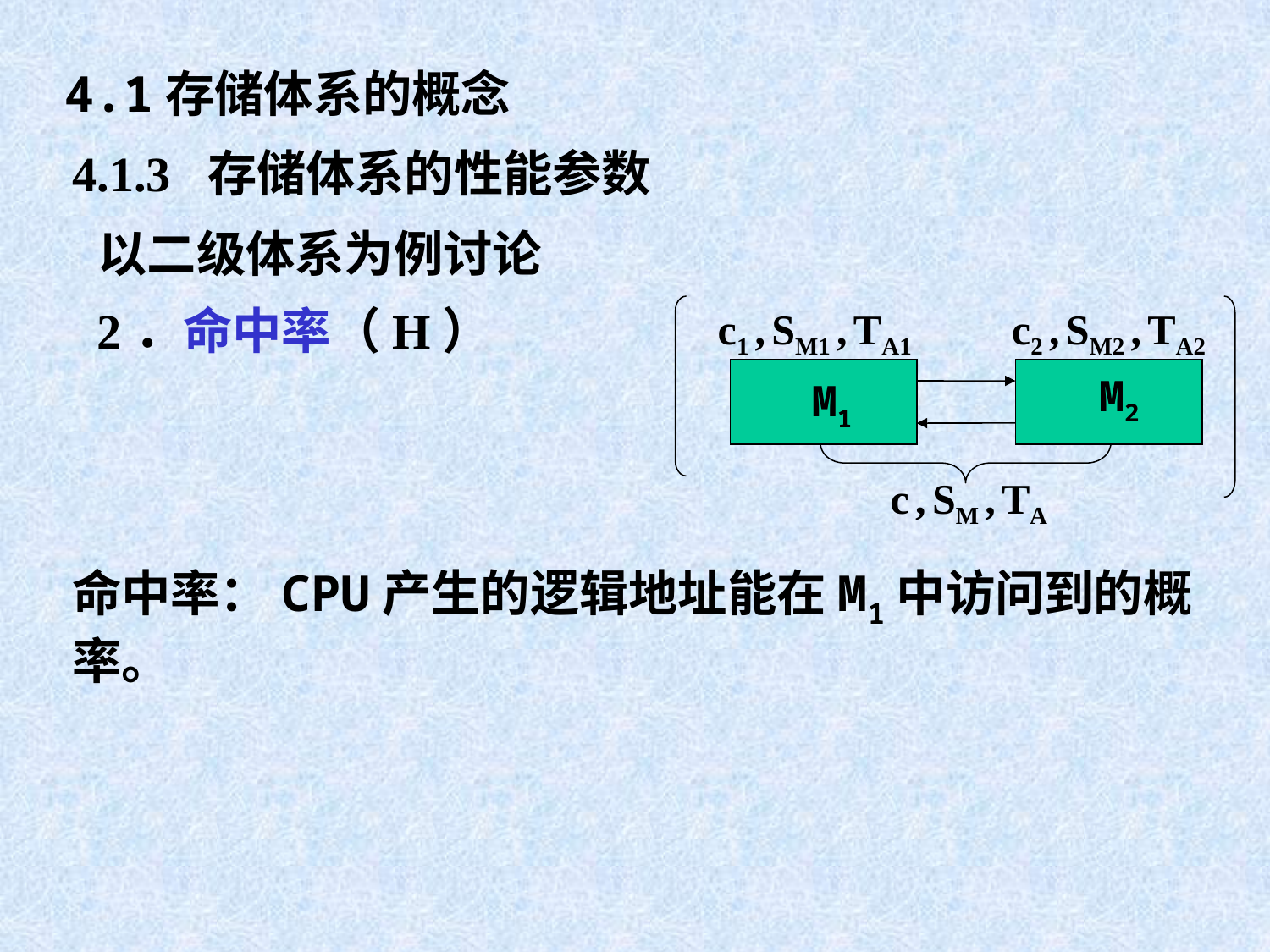

4.1存储体系的概念
4.1.3  存储体系的性能参数
以二级体系为例讨论
2．命中率（H）

c1 , SM1 , TA1
c2 , SM2 , TA2

 M2
 M1

c , SM , TA
命中率：CPU产生的逻辑地址能在M1中访问到的概率。